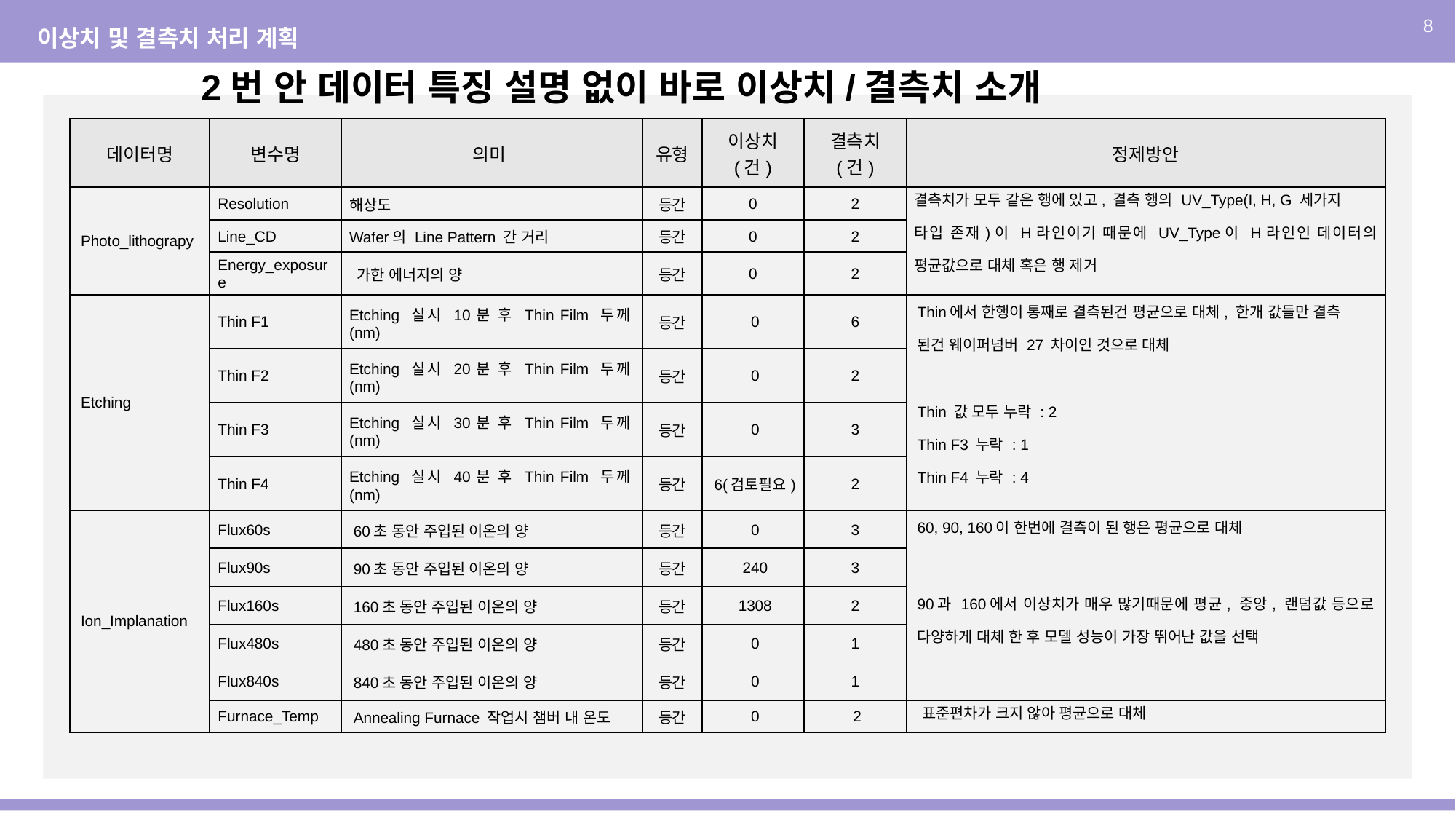

8
이상치 및 결측치 처리 계획
2번 안 데이터 특징 설명 없이 바로 이상치/결측치 소개

| 데이터명 | 변수명 | 의미 | 유형 | 이상치 (건) | 결측치 (건) | 정제방안 |
| --- | --- | --- | --- | --- | --- | --- |
| Photo\_lithograpy | Resolution | 해상도 | 등간 | 0 | 2 | 결측치가 모두 같은 행에 있고, 결측 행의 UV\_Type(I, H, G 세가지 타입 존재)이 H라인이기 때문에 UV\_Type이 H라인인 데이터의 평균값으로 대체 혹은 행 제거 |
|  | Line\_CD | Wafer의 Line Pattern 간 거리 | 등간 | 0 | 2 | UV\_Type이 H라인인 데이터로 대체 |
|  | Energy\_exposure | 가한 에너지의 양 | 등간 | 0 | 2 | UV\_Type이 H라인인 데이터로 대체 |
| Etching | Thin F1 | Etching 실시 10분 후 Thin Film 두께(nm) | 등간 | 0 | 6 | Thin에서 한행이 통째로 결측된건 평균으로 대체, 한개 값들만 결측 된건 웨이퍼넘버 27 차이인 것으로 대체   Thin 값 모두 누락 : 2 Thin F3 누락 : 1 Thin F4 누락 : 4 |
|  | Thin F2 | Etching 실시 20분 후 Thin Film 두께(nm) | 등간 | 0 | 2 |  |
|  | Thin F3 | Etching 실시 30분 후 Thin Film 두께(nm) | 등간 | 0 | 3 |  |
|  | Thin F4 | Etching 실시 40분 후 Thin Film 두께(nm) | 등간 | 6(검토필요) | 2 |  |
| Ion\_Implanation | Flux60s | 60초 동안 주입된 이온의 양 | 등간 | 0 | 3 | 60, 90, 160이 한번에 결측이 된 행은 평균으로 대체 90과 160에서 이상치가 매우 많기때문에 평균, 중앙, 랜덤값 등으로 다양하게 대체 한 후 모델 성능이 가장 뛰어난 값을 선택 |
|  | Flux90s | 90초 동안 주입된 이온의 양 | 등간 | 240 | 3 |  |
|  | Flux160s | 160초 동안 주입된 이온의 양 | 등간 | 1308 | 2 |  |
|  | Flux480s | 480초 동안 주입된 이온의 양 | 등간 | 0 | 1 |  |
|  | Flux840s | 840초 동안 주입된 이온의 양 | 등간 | 0 | 1 |  |
|  | Furnace\_Temp | Annealing Furnace 작업시 챔버 내 온도 | 등간 | 0 | 2 | 표준편차가 크지 않아 평균으로 대체 |